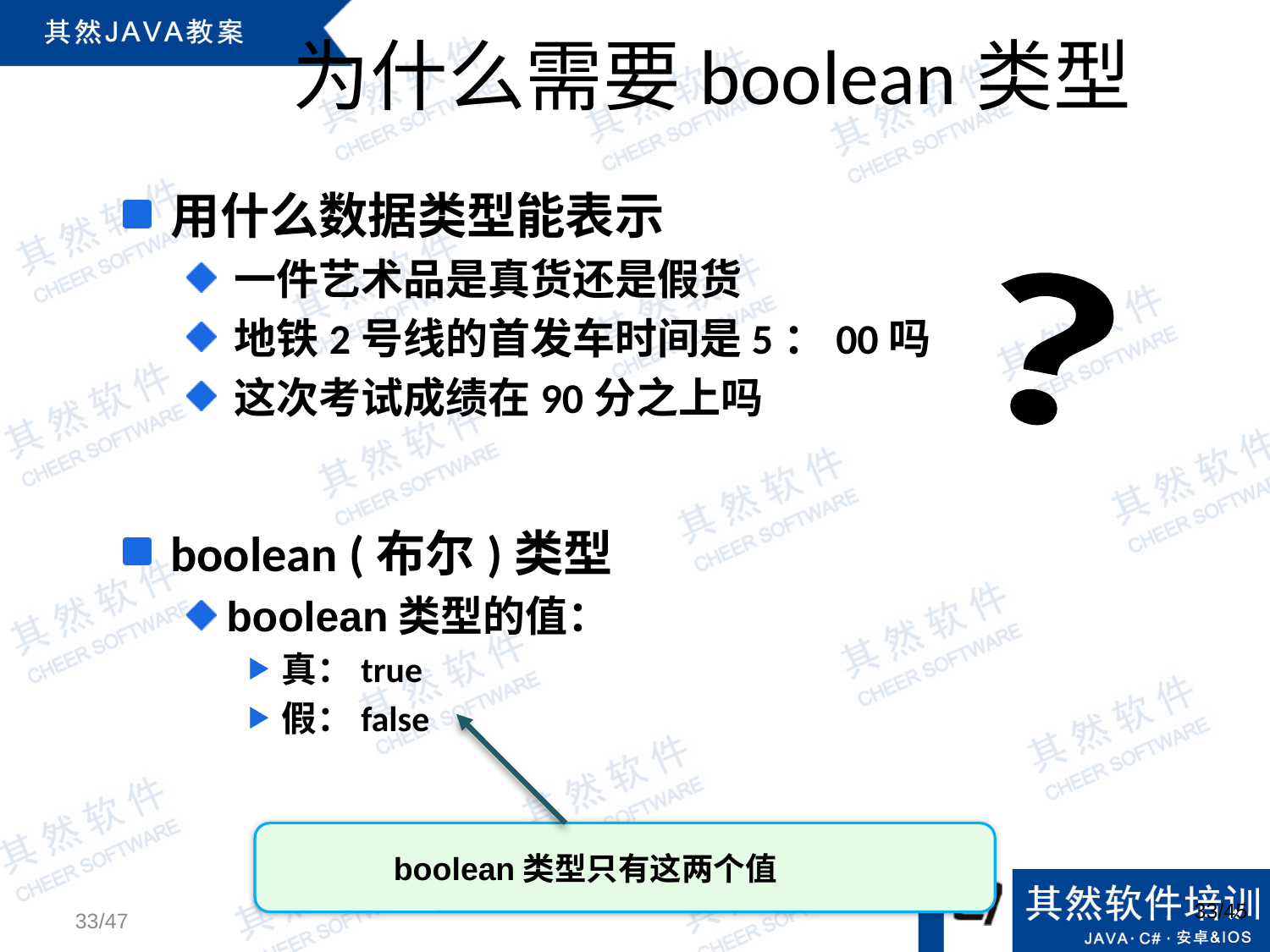

# 为什么需要boolean类型

用什么数据类型能表示
一件艺术品是真货还是假货
地铁2号线的首发车时间是5：00吗
这次考试成绩在90分之上吗
？
boolean (布尔)类型
boolean类型的值：
真：true
假：false

boolean类型只有这两个值
33/45
33/47